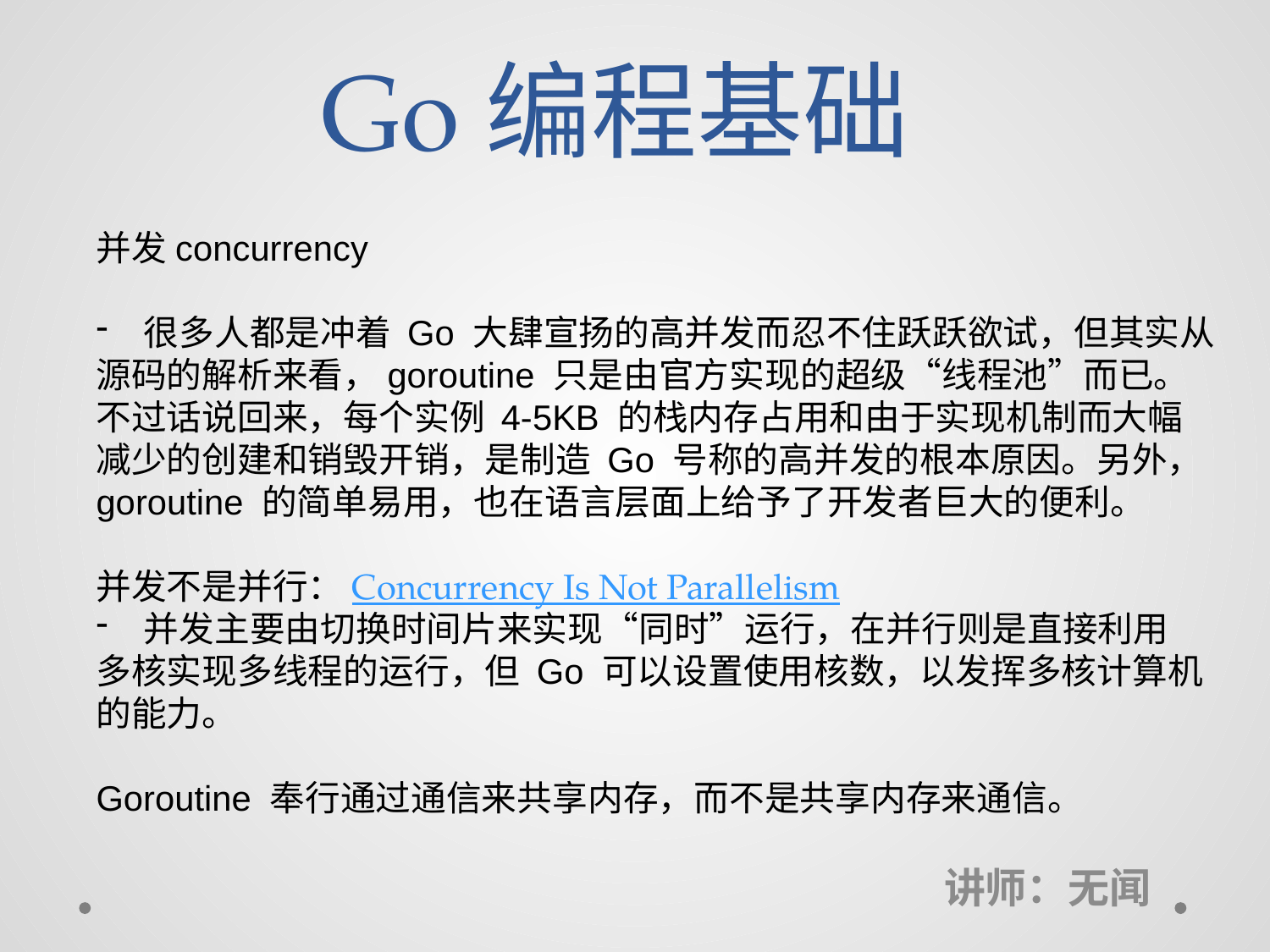

# Go编程基础
并发concurrency

很多人都是冲着 Go 大肆宣扬的高并发而忍不住跃跃欲试，但其实从
源码的解析来看，goroutine 只是由官方实现的超级“线程池”而已。
不过话说回来，每个实例 4-5KB 的栈内存占用和由于实现机制而大幅
减少的创建和销毁开销，是制造 Go 号称的高并发的根本原因。另外，
goroutine 的简单易用，也在语言层面上给予了开发者巨大的便利。

并发不是并行：Concurrency Is Not Parallelism
并发主要由切换时间片来实现“同时”运行，在并行则是直接利用
多核实现多线程的运行，但 Go 可以设置使用核数，以发挥多核计算机
的能力。

Goroutine 奉行通过通信来共享内存，而不是共享内存来通信。
讲师：无闻